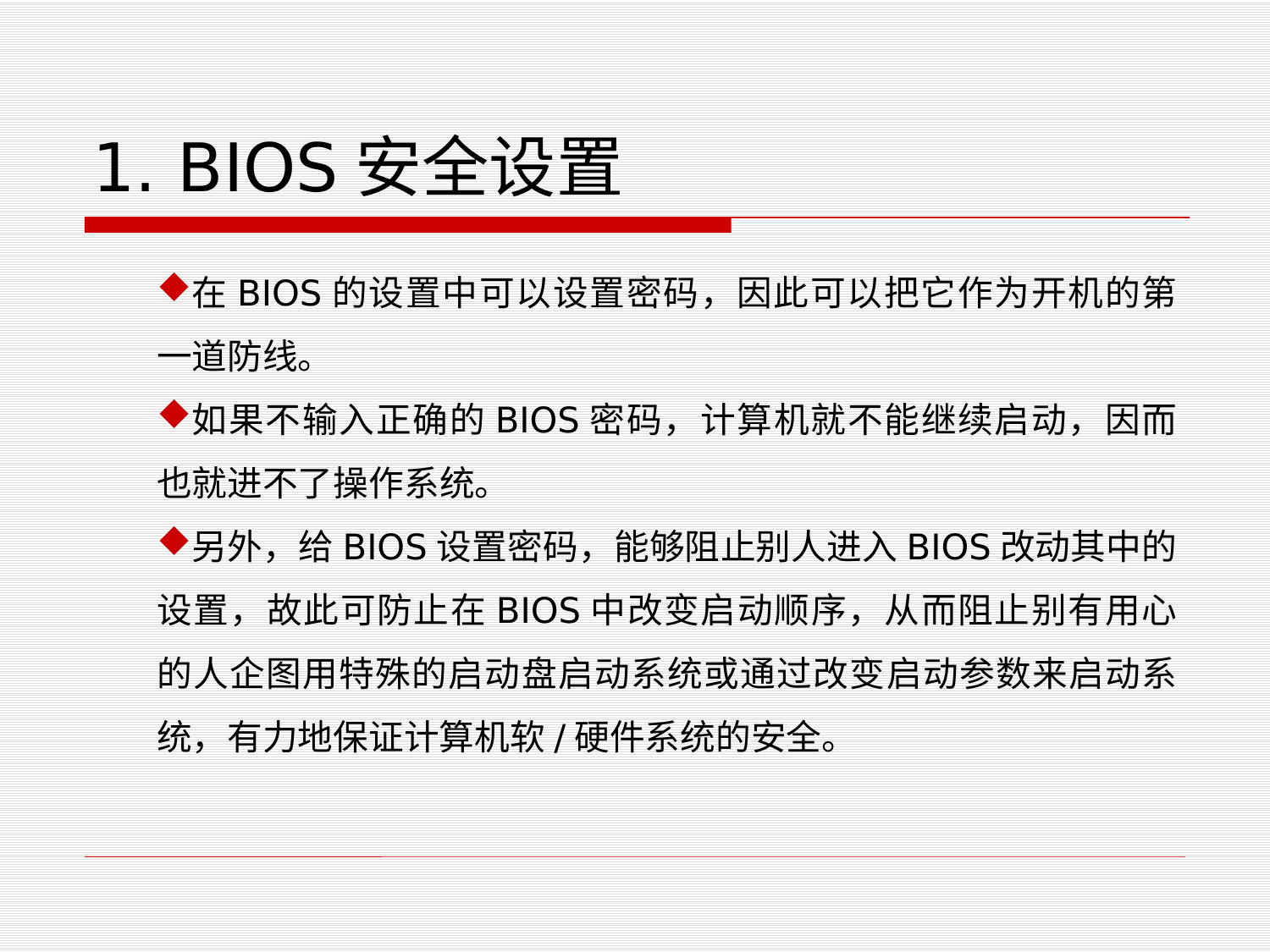

# 1. BIOS安全设置
在BIOS的设置中可以设置密码，因此可以把它作为开机的第一道防线。
如果不输入正确的BIOS密码，计算机就不能继续启动，因而也就进不了操作系统。
另外，给BIOS设置密码，能够阻止别人进入BIOS改动其中的设置，故此可防止在BIOS中改变启动顺序，从而阻止别有用心的人企图用特殊的启动盘启动系统或通过改变启动参数来启动系统，有力地保证计算机软/硬件系统的安全。